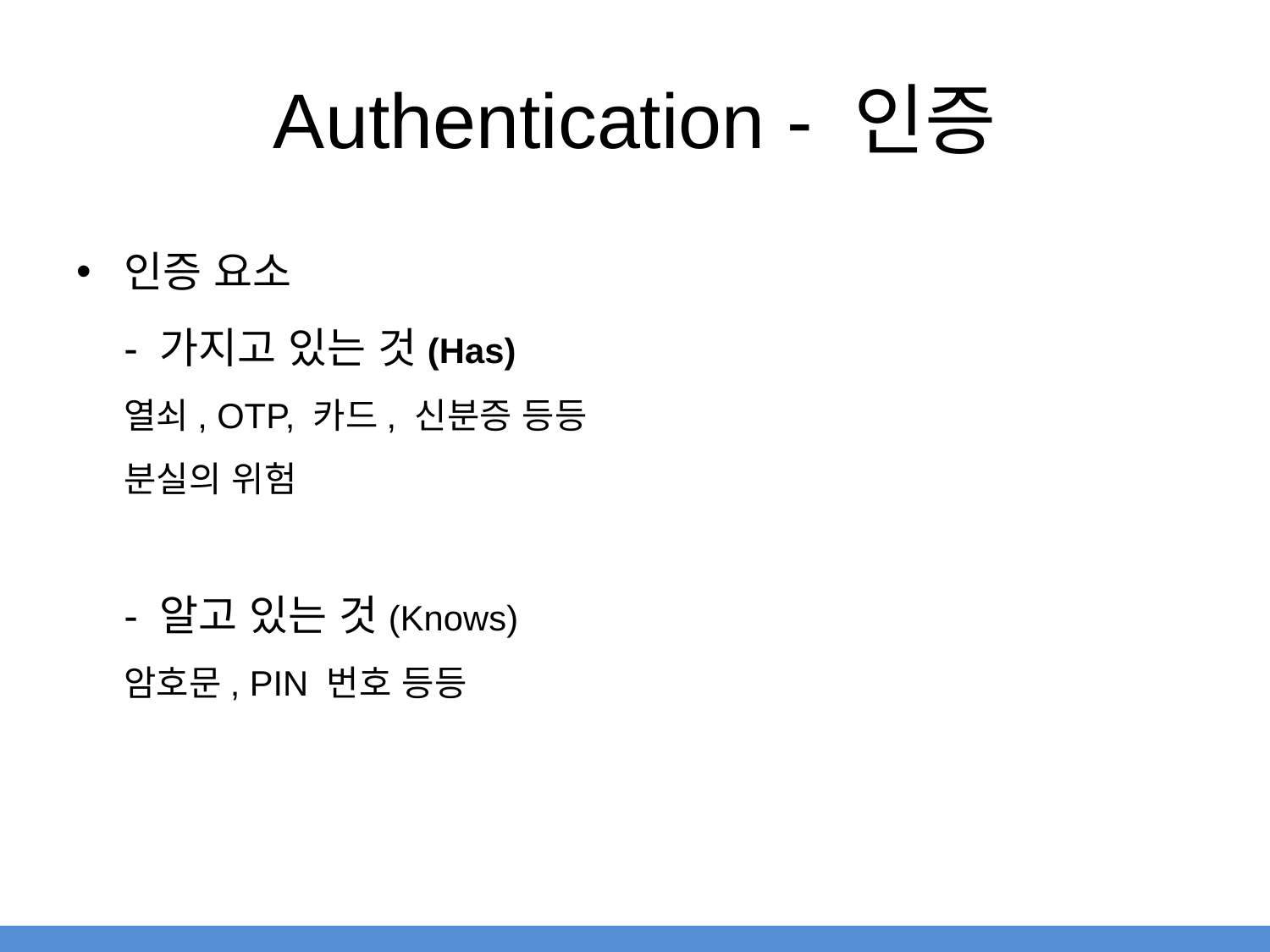

# Authentication - 인증
인증 요소
- 가지고 있는 것(Has)
열쇠, OTP, 카드, 신분증 등등
분실의 위험
- 알고 있는 것(Knows)
암호문, PIN 번호 등등